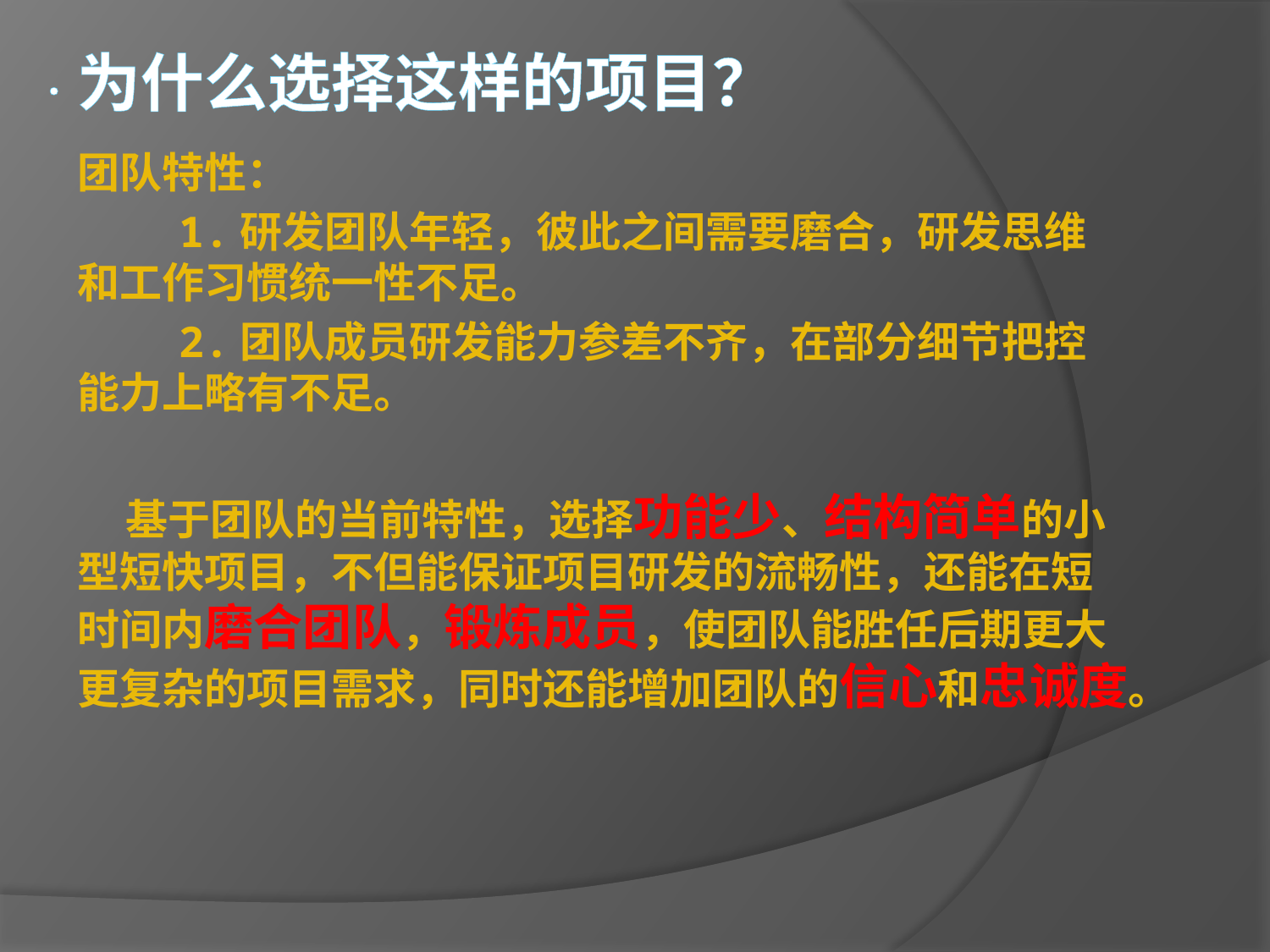

# ·为什么选择这样的项目？
团队特性：
    1.研发团队年轻，彼此之间需要磨合，研发思维和工作习惯统一性不足。
    2.团队成员研发能力参差不齐，在部分细节把控能力上略有不足。

    基于团队的当前特性，选择功能少、结构简单的小型短快项目，不但能保证项目研发的流畅性，还能在短时间内磨合团队，锻炼成员，使团队能胜任后期更大更复杂的项目需求，同时还能增加团队的信心和忠诚度。